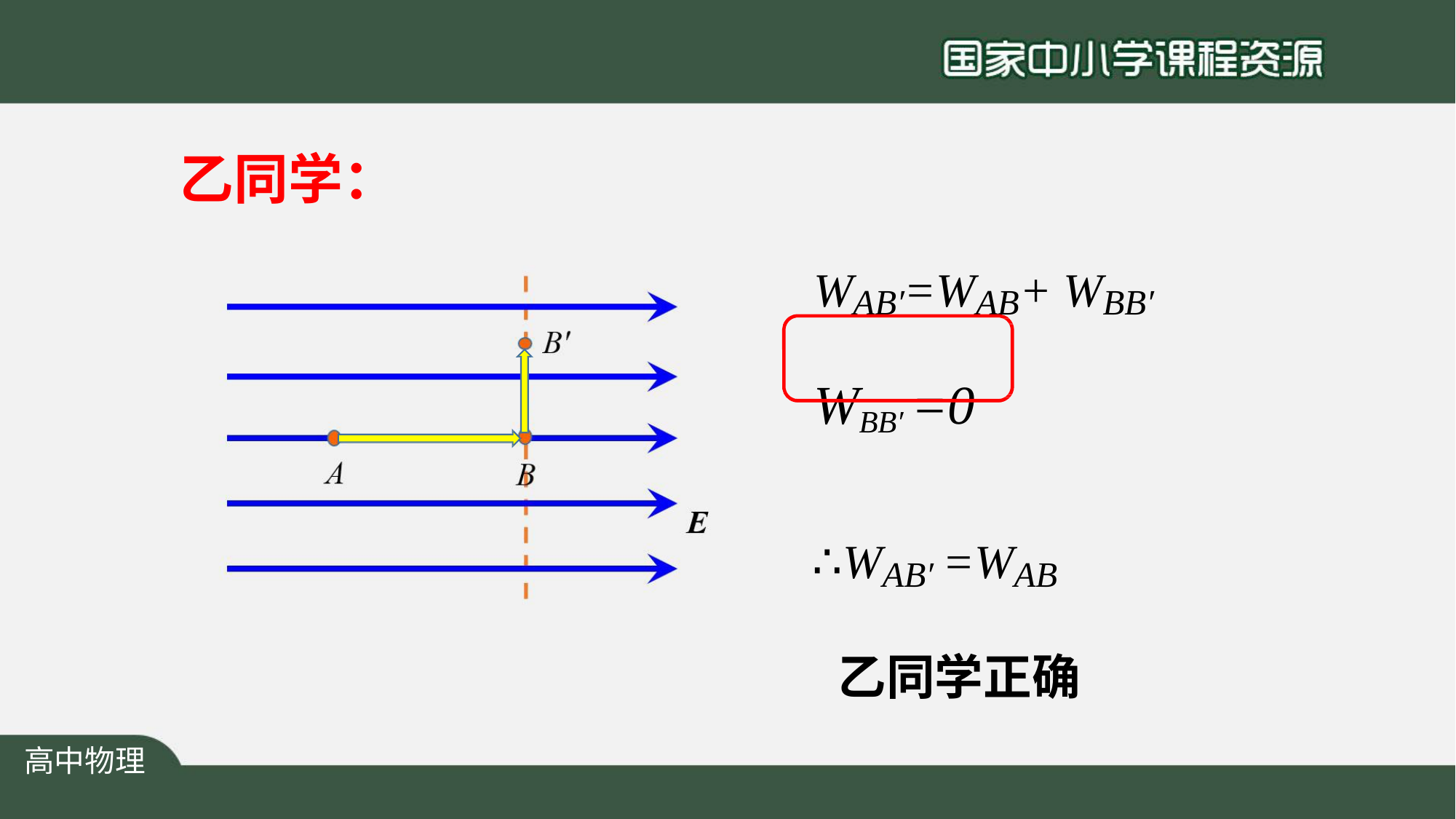

# 乙同学：
WAB′=WAB+ WBB′  WBB′ =0

∴WAB′ =WAB
乙同学正确

高中物理